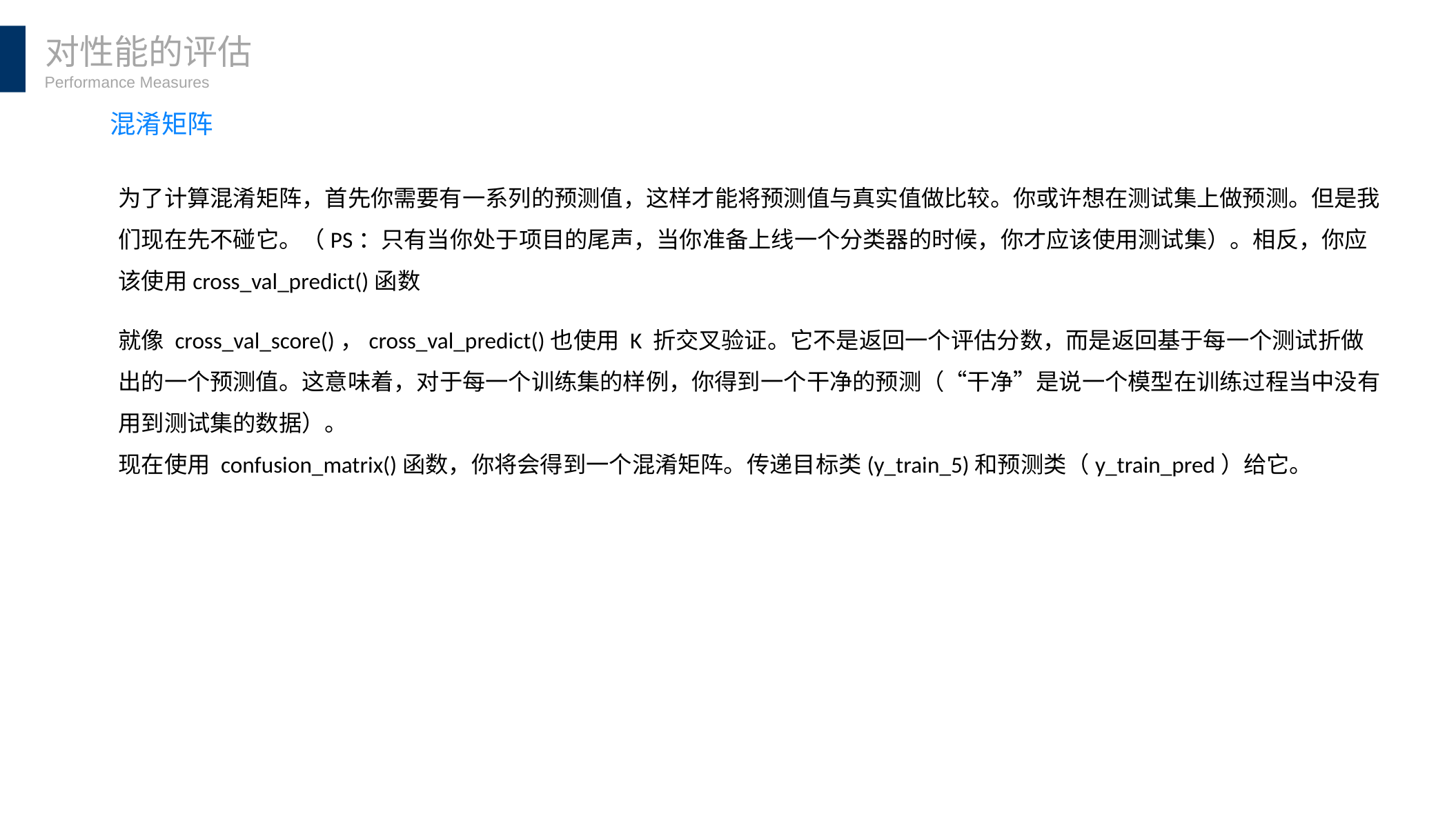

对性能的评估
Performance Measures
混淆矩阵
为了计算混淆矩阵，首先你需要有一系列的预测值，这样才能将预测值与真实值做比较。你或许想在测试集上做预测。但是我们现在先不碰它。（PS：只有当你处于项目的尾声，当你准备上线一个分类器的时候，你才应该使用测试集）。相反，你应该使用cross_val_predict()函数
就像 cross_val_score()，cross_val_predict()也使用 K 折交叉验证。它不是返回一个评估分数，而是返回基于每一个测试折做出的一个预测值。这意味着，对于每一个训练集的样例，你得到一个干净的预测（“干净”是说一个模型在训练过程当中没有用到测试集的数据）。
现在使用 confusion_matrix()函数，你将会得到一个混淆矩阵。传递目标类(y_train_5)和预测类（y_train_pred）给它。